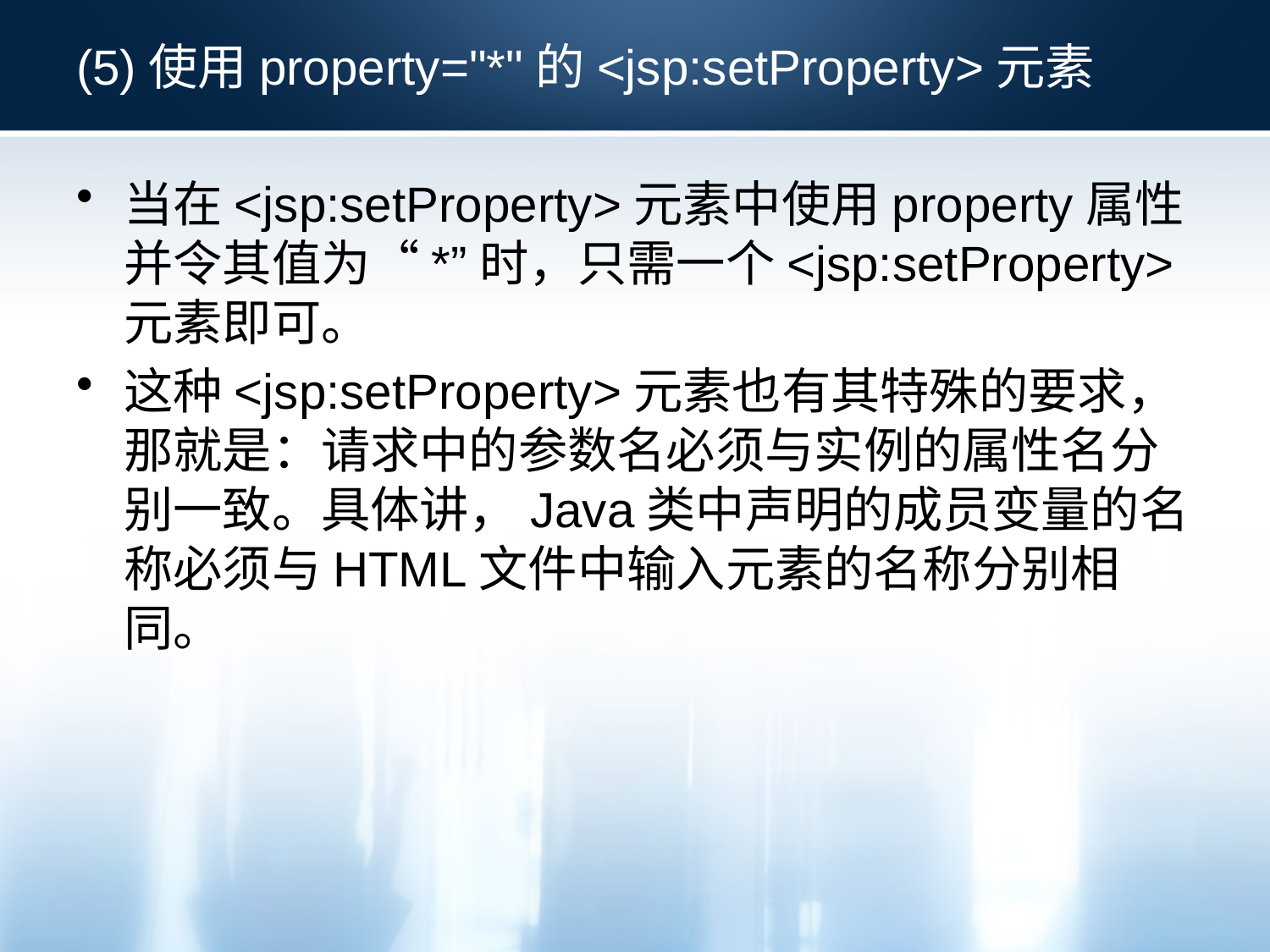

# (5)使用property="*"的<jsp:setProperty>元素
当在<jsp:setProperty>元素中使用property属性并令其值为“*”时，只需一个<jsp:setProperty>元素即可。
这种<jsp:setProperty>元素也有其特殊的要求，那就是：请求中的参数名必须与实例的属性名分别一致。具体讲，Java类中声明的成员变量的名称必须与HTML文件中输入元素的名称分别相同。